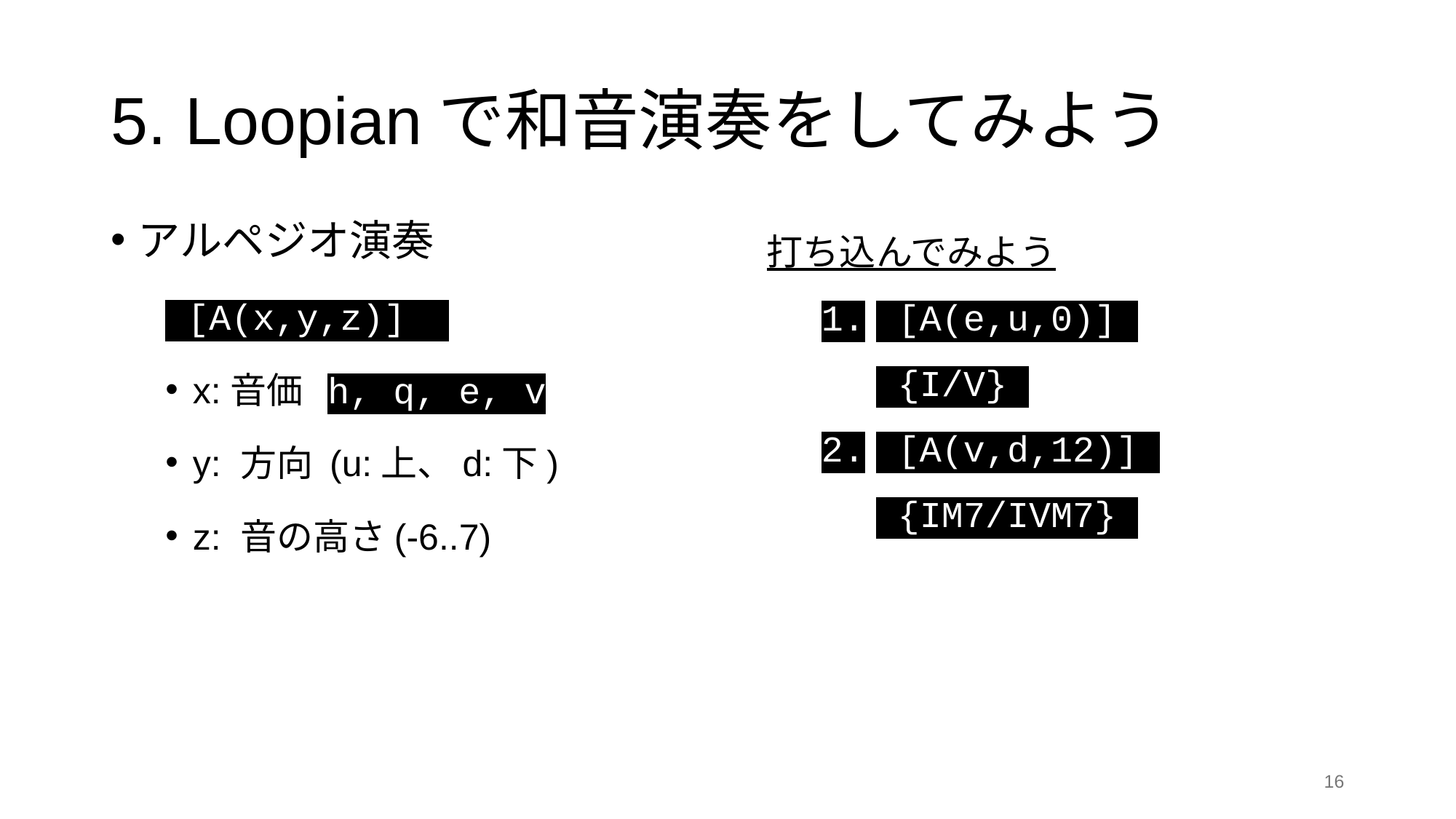

# 5. Loopianで和音演奏をしてみよう
アルペジオ演奏
 [A(x,y,z)]
x:音価  h, q, e, v
y: 方向 (u:上、d:下)
z: 音の高さ(-6..7)

打ち込んでみよう
 [A(e,u,0)]
 {I/V}
 [A(v,d,12)]
 {IM7/IVM7}

16